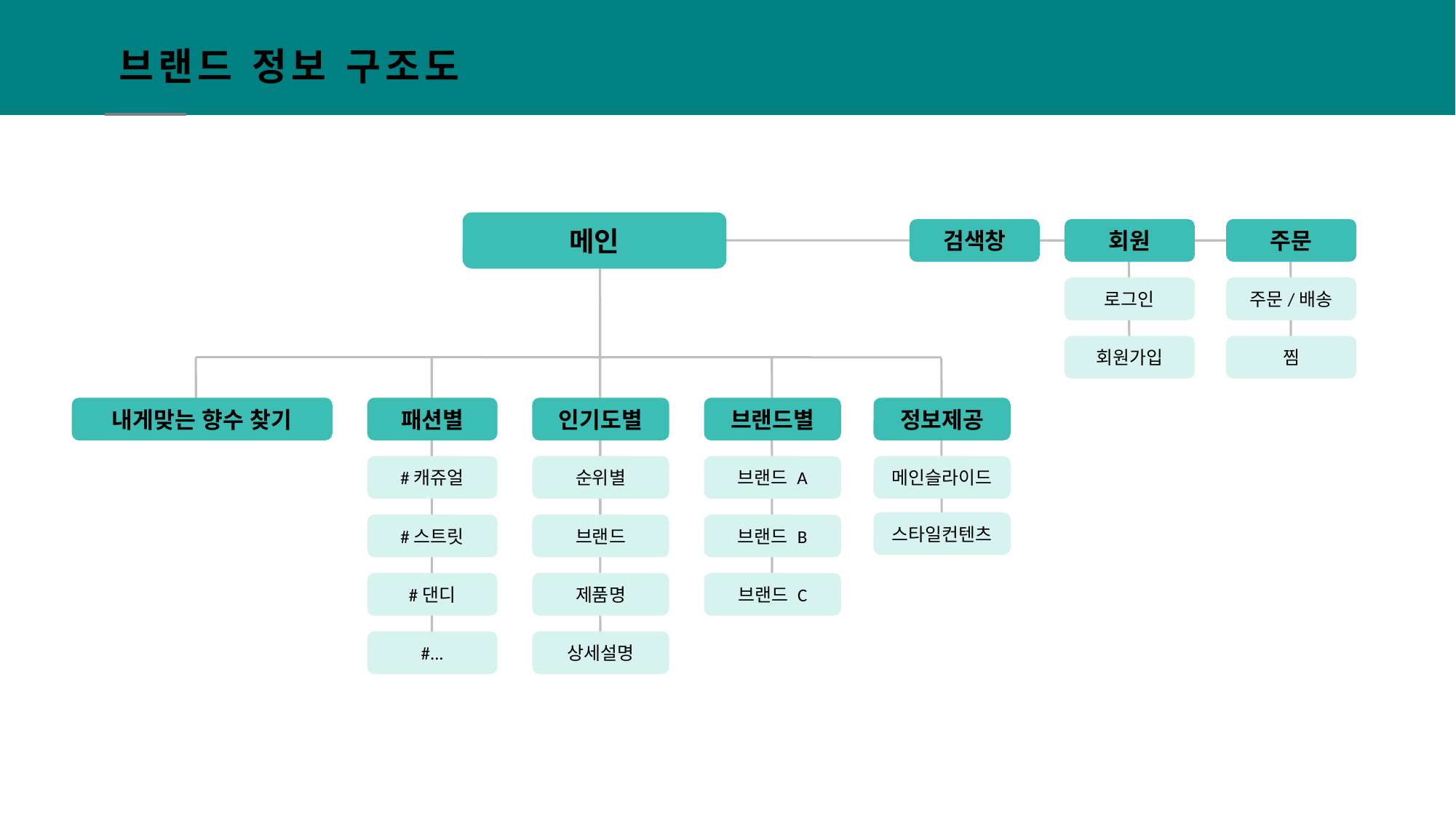

브랜드 정보 구조도

메인
주문
검색창
회원
주문/배송
로그인
회원가입
찜
인기도별
브랜드별
정보제공
내게맞는 향수 찾기
패션별
순위별
브랜드 A
메인슬라이드
#캐쥬얼
스타일컨텐츠
브랜드
브랜드 B
#스트릿
제품명
브랜드 C
#댄디
상세설명
#...